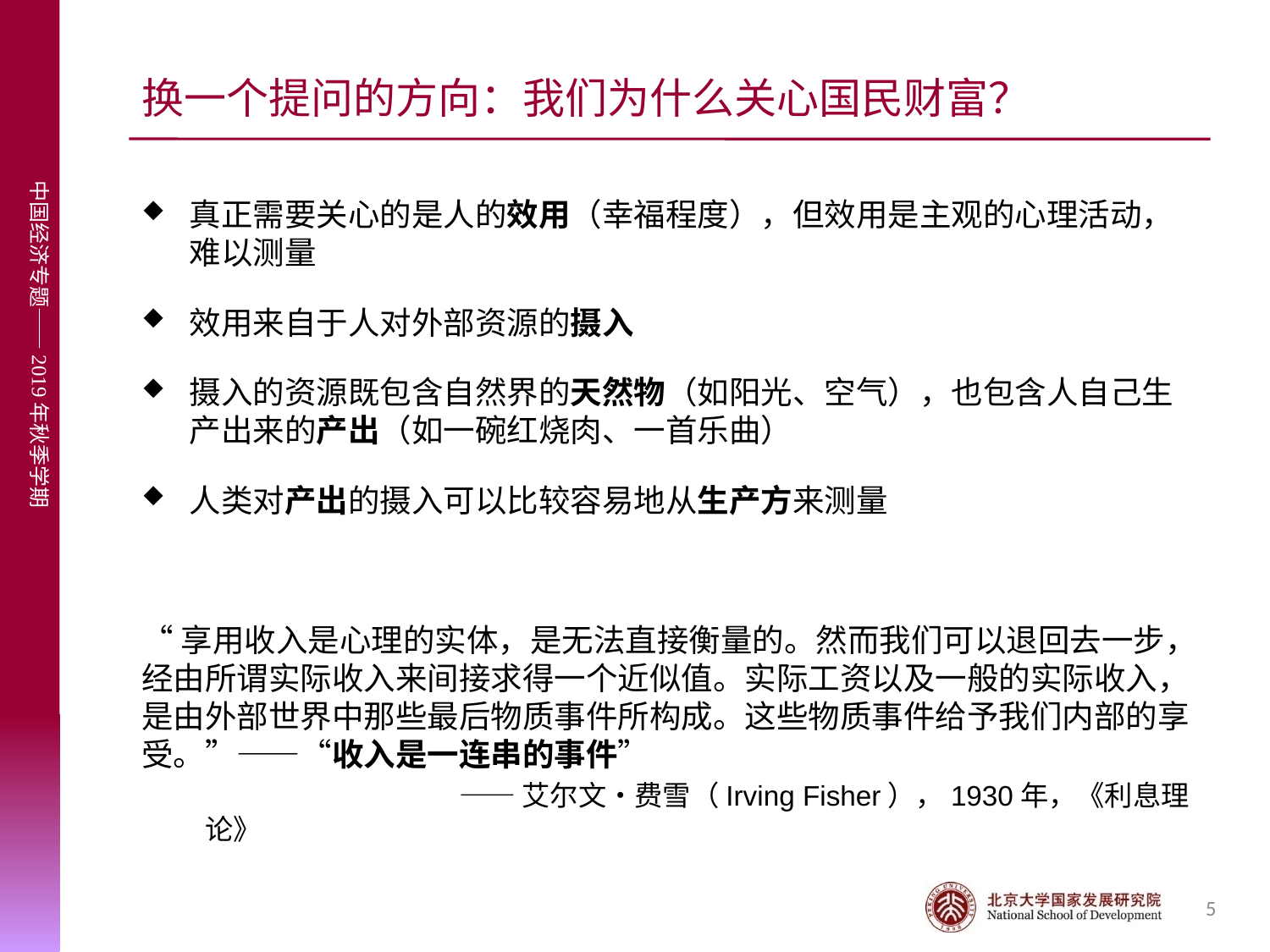

# 换一个提问的方向：我们为什么关心国民财富？
真正需要关心的是人的效用（幸福程度），但效用是主观的心理活动，难以测量
效用来自于人对外部资源的摄入
摄入的资源既包含自然界的天然物（如阳光、空气），也包含人自己生产出来的产出（如一碗红烧肉、一首乐曲）
人类对产出的摄入可以比较容易地从生产方来测量

“享用收入是心理的实体，是无法直接衡量的。然而我们可以退回去一步，经由所谓实际收入来间接求得一个近似值。实际工资以及一般的实际收入，是由外部世界中那些最后物质事件所构成。这些物质事件给予我们内部的享受。”——“收入是一连串的事件”
		——艾尔文•费雪（Irving Fisher），1930年，《利息理论》
5